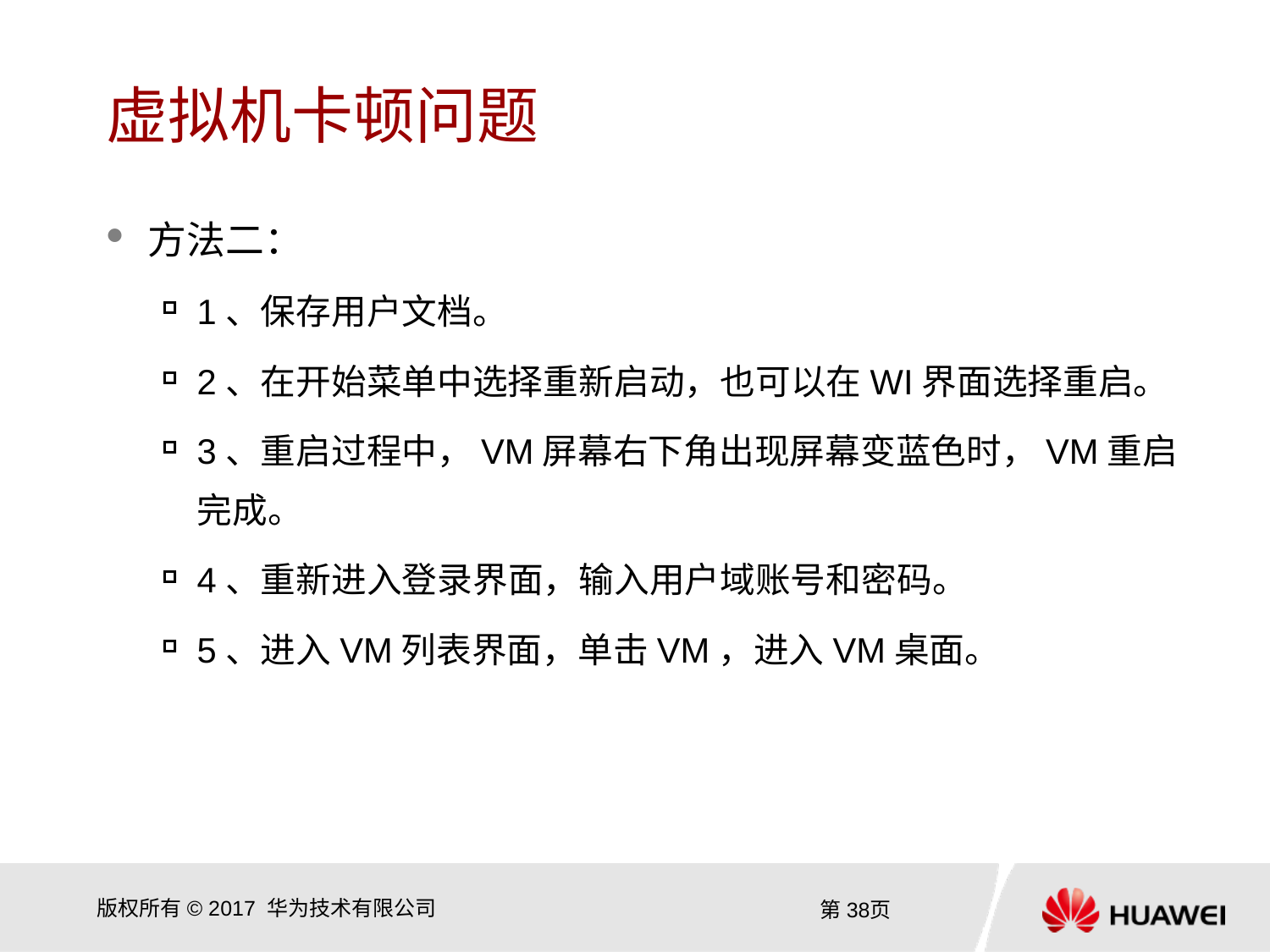

# 虚拟机卡顿问题
方法二：
1、保存用户文档。
2、在开始菜单中选择重新启动，也可以在WI界面选择重启。
3、重启过程中，VM屏幕右下角出现屏幕变蓝色时，VM重启完成。
4、重新进入登录界面，输入用户域账号和密码。
5、进入VM列表界面，单击VM，进入VM桌面。